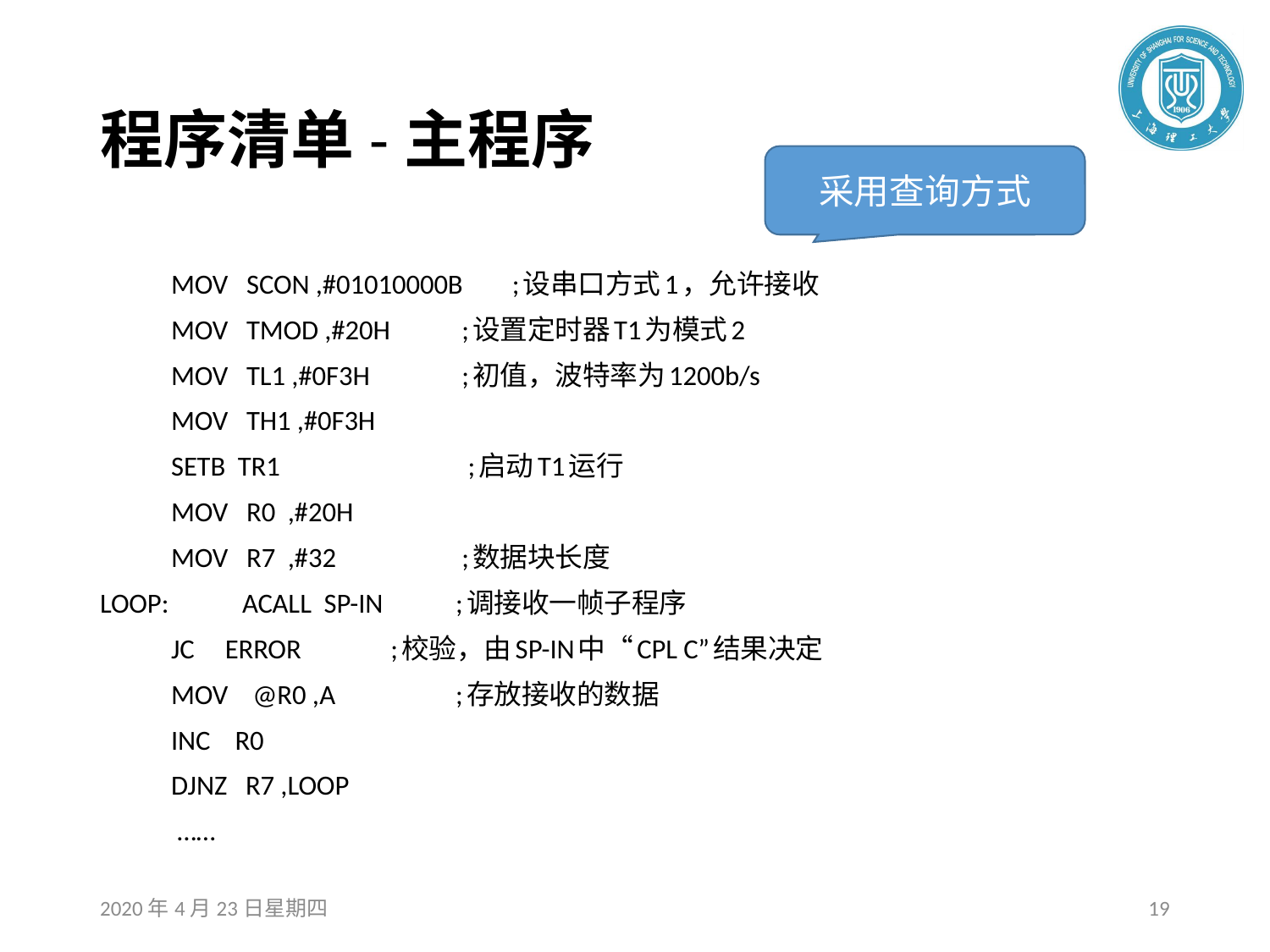

# 程序清单-主程序
采用查询方式
	MOV   SCON ,#01010000B        ;设串口方式1，允许接收
	MOV   TMOD ,#20H         	 ;设置定时器T1为模式2
	MOV   TL1 ,#0F3H          	 ;初值，波特率为1200b/s
	MOV   TH1 ,#0F3H
	SETB  TR1                   	  ;启动T1运行
	MOV   R0  ,#20H
	MOV   R7  ,#32               	 ;数据块长度
LOOP: 	ACALL  SP-IN          	;调接收一帧子程序
     	JC     ERROR         		 ;校验，由SP-IN中“CPL C”结果决定
      	MOV    @R0 ,A         	;存放接收的数据
      	INC    R0
     	DJNZ   R7 ,LOOP
     	 ……
2020年4月23日星期四
19